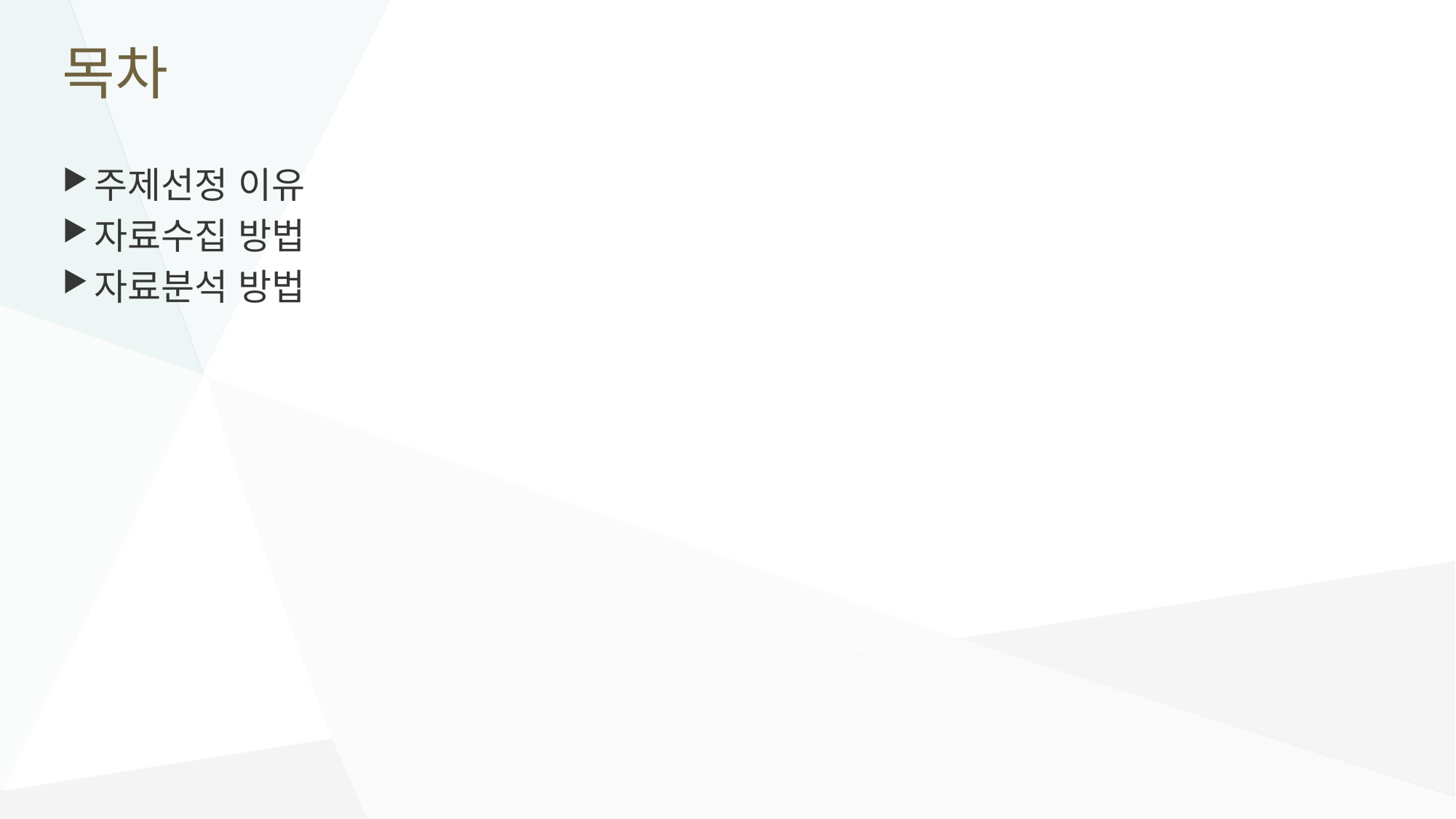

# 목차
주제선정 이유
자료수집 방법
자료분석 방법